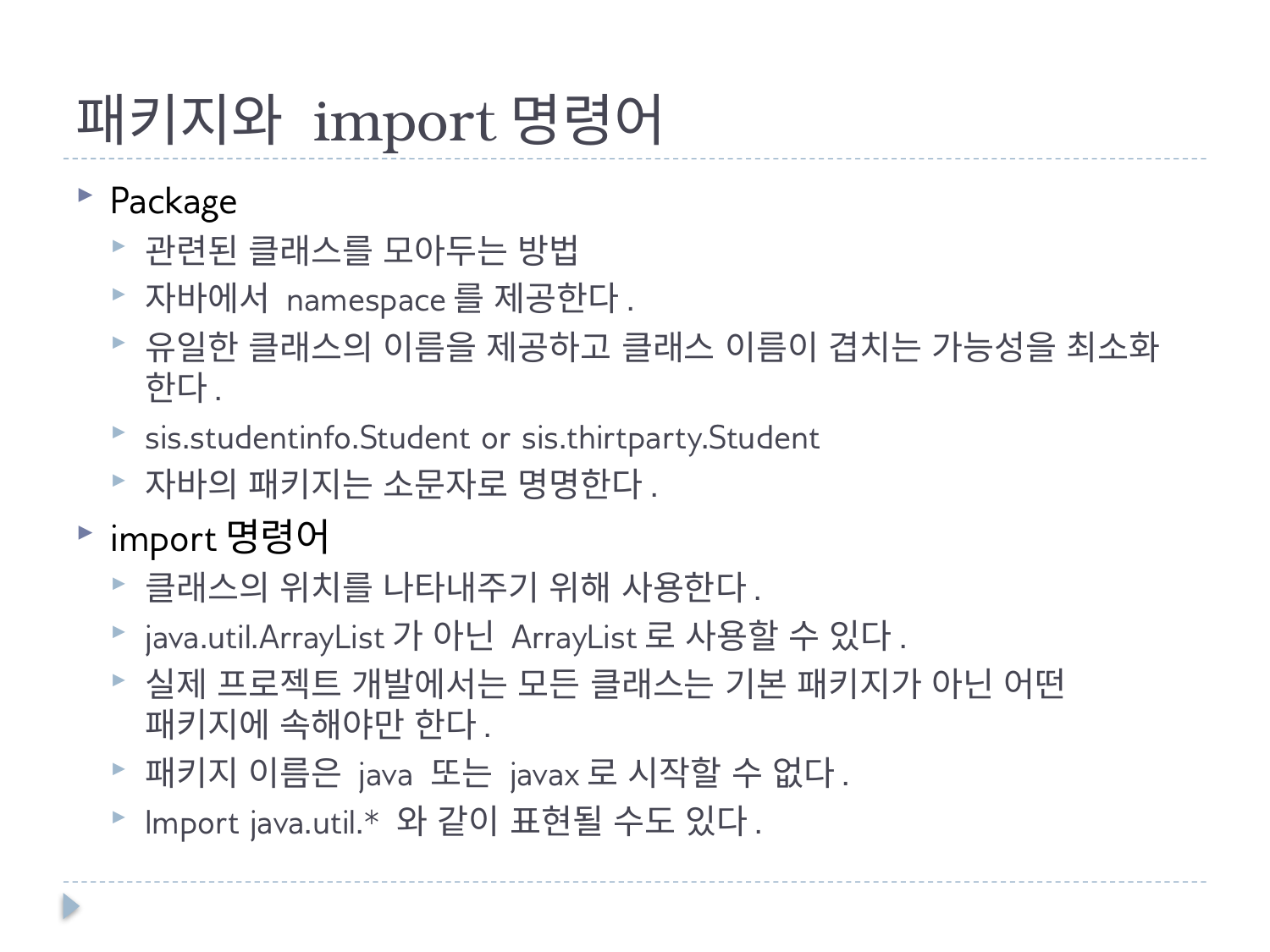

# 패키지와 import명령어
Package
관련된 클래스를 모아두는 방법
자바에서 namespace를 제공한다.
유일한 클래스의 이름을 제공하고 클래스 이름이 겹치는 가능성을 최소화 한다.
sis.studentinfo.Student or sis.thirtparty.Student
자바의 패키지는 소문자로 명명한다.
import명령어
클래스의 위치를 나타내주기 위해 사용한다.
java.util.ArrayList가 아닌 ArrayList로 사용할 수 있다.
실제 프로젝트 개발에서는 모든 클래스는 기본 패키지가 아닌 어떤 패키지에 속해야만 한다.
패키지 이름은 java 또는 javax로 시작할 수 없다.
Import java.util.* 와 같이 표현될 수도 있다.